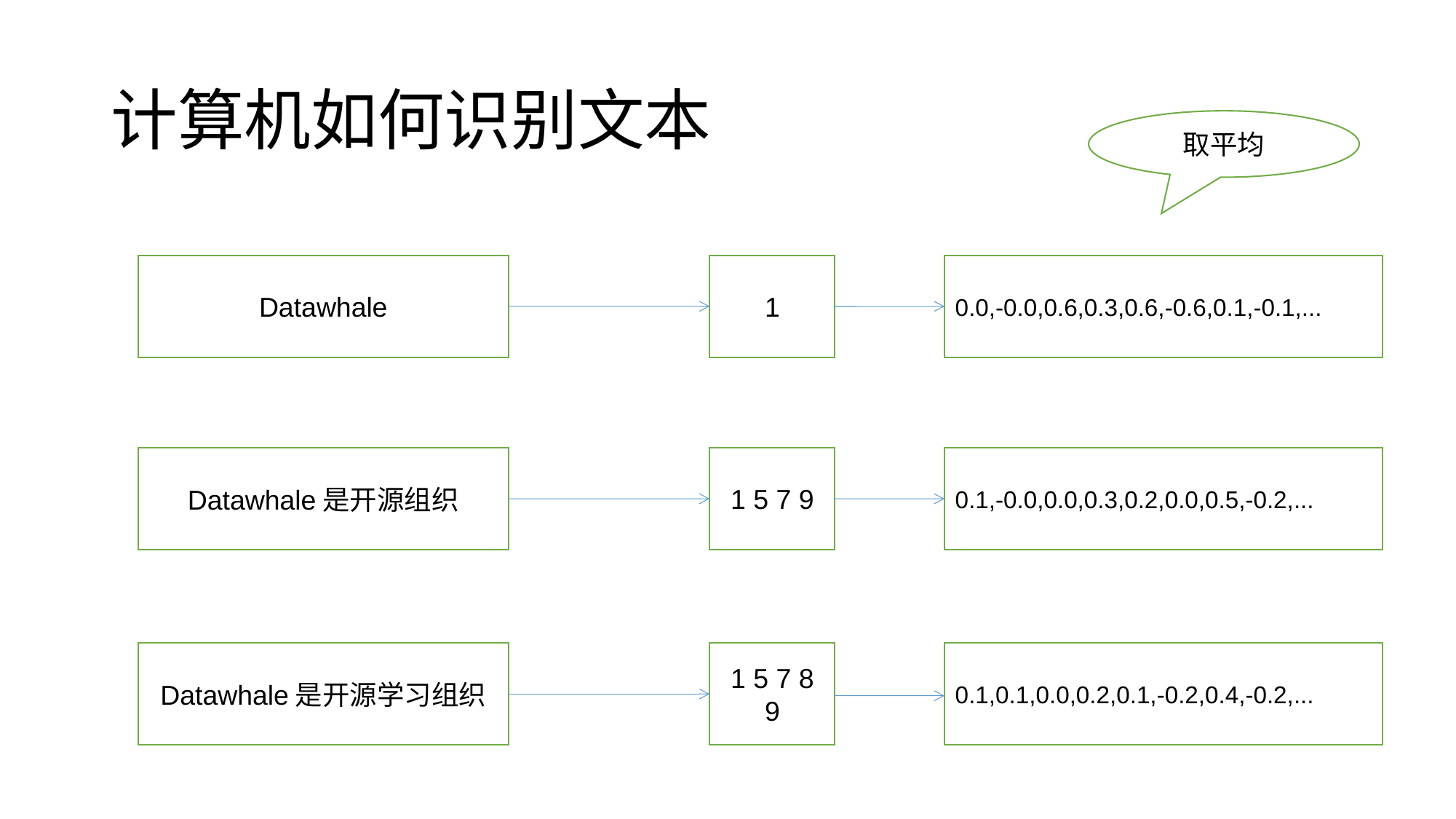

# 计算机如何识别文本
取平均
Datawhale
1
0.0,-0.0,0.6,0.3,0.6,-0.6,0.1,-0.1,...
0.1,-0.0,0.0,0.3,0.2,0.0,0.5,-0.2,...
1 5 7 9
Datawhale是开源组织
Datawhale是开源学习组织
1 5 7 8 9
0.1,0.1,0.0,0.2,0.1,-0.2,0.4,-0.2,...